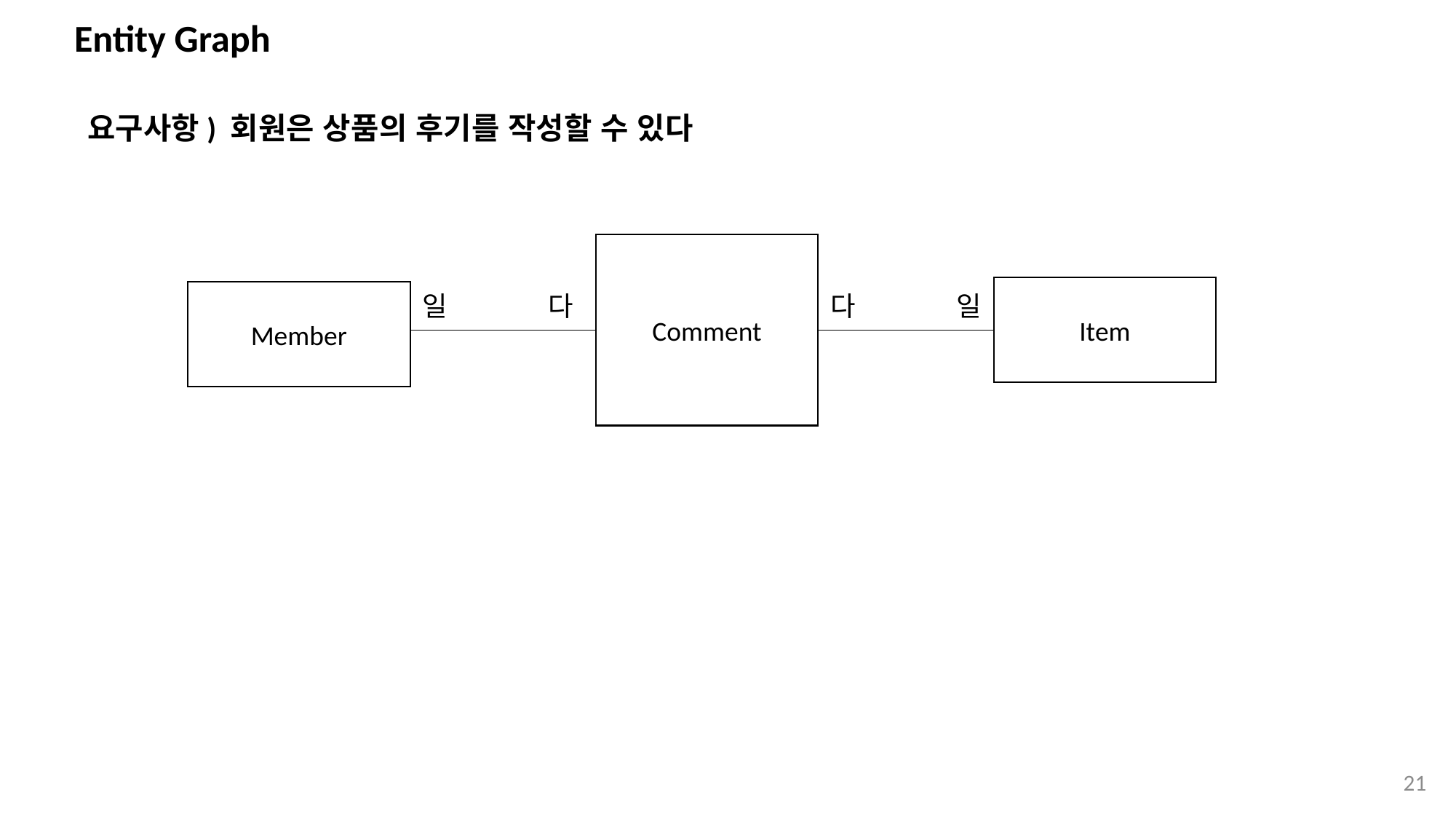

# Entity Graph
요구사항) 회원은 상품의 후기를 작성할 수 있다
Comment
Item
Member
일
다
다
일
21